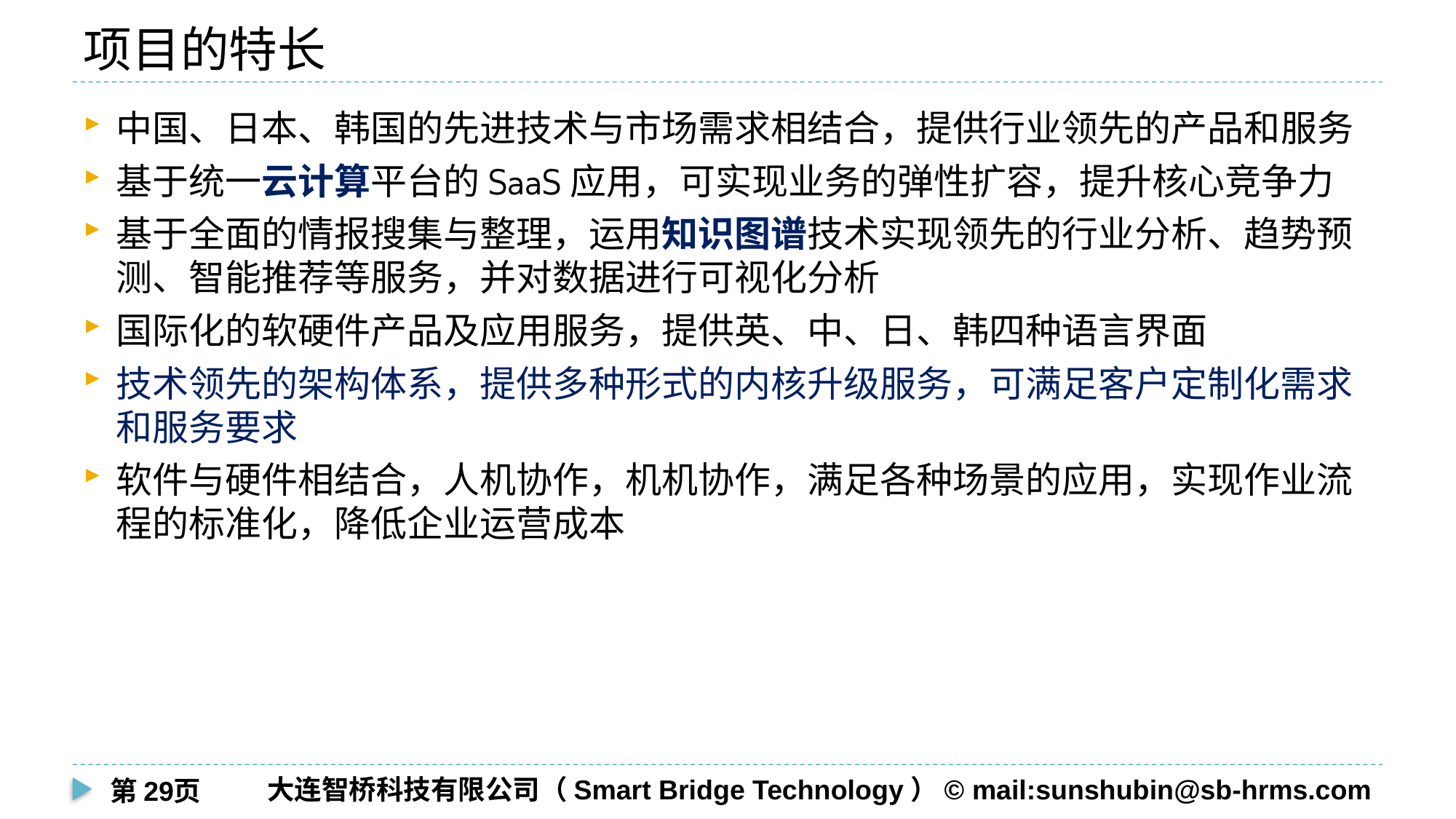

# 项目的特长
中国、日本、韩国的先进技术与市场需求相结合，提供行业领先的产品和服务
基于统一云计算平台的SaaS应用，可实现业务的弹性扩容，提升核心竞争力
基于全面的情报搜集与整理，运用知识图谱技术实现领先的行业分析、趋势预测、智能推荐等服务，并对数据进行可视化分析
国际化的软硬件产品及应用服务，提供英、中、日、韩四种语言界面
技术领先的架构体系，提供多种形式的内核升级服务，可满足客户定制化需求和服务要求
软件与硬件相结合，人机协作，机机协作，满足各种场景的应用，实现作业流程的标准化，降低企业运营成本

第29页